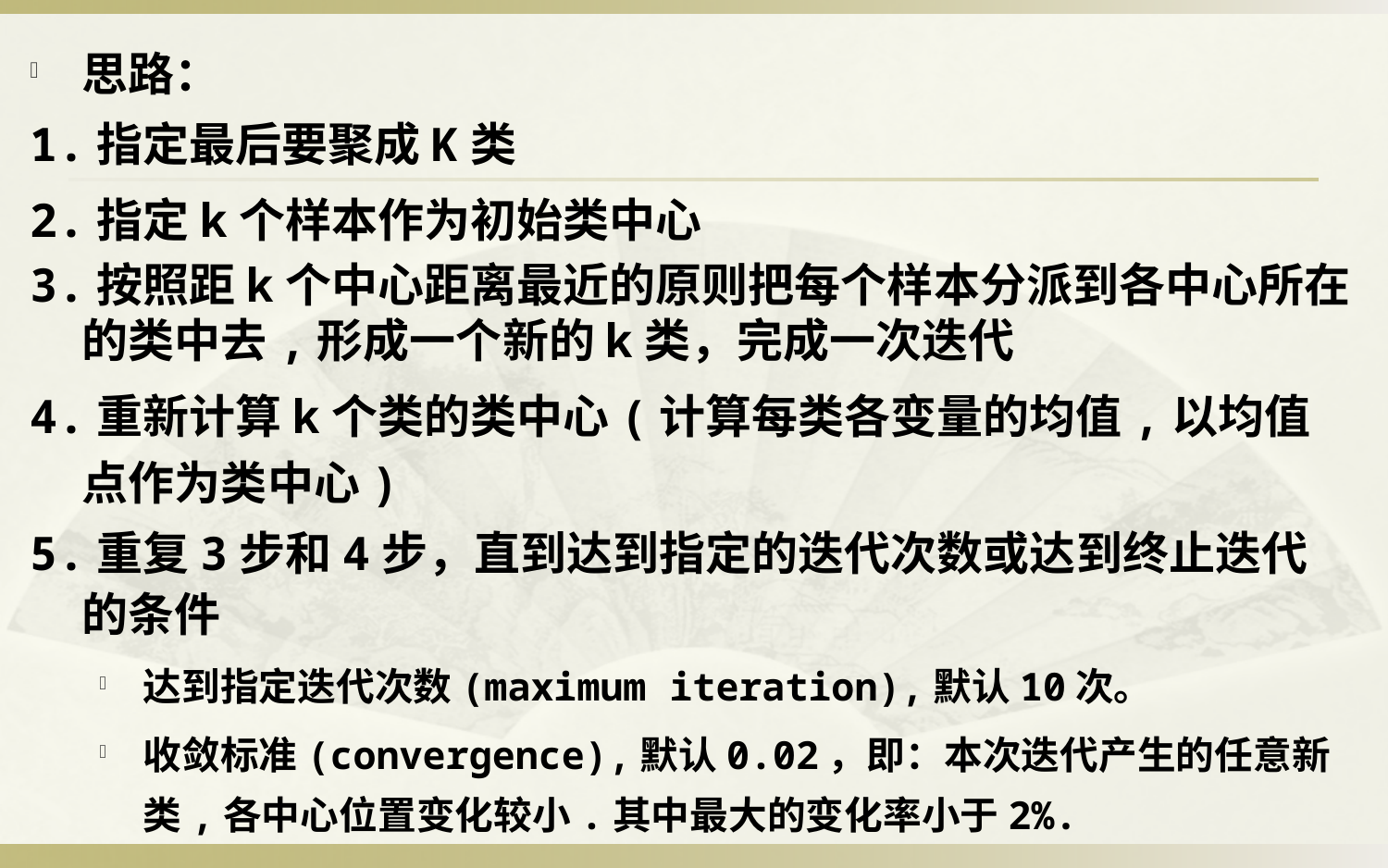

思路：
1.指定最后要聚成K类
2.指定k个样本作为初始类中心
3.按照距k个中心距离最近的原则把每个样本分派到各中心所在的类中去,形成一个新的k类，完成一次迭代
4.重新计算k个类的类中心(计算每类各变量的均值,以均值点作为类中心)
5.重复3步和4步，直到达到指定的迭代次数或达到终止迭代的条件
达到指定迭代次数(maximum iteration),默认10次。
收敛标准(convergence),默认0.02，即：本次迭代产生的任意新类,各中心位置变化较小.其中最大的变化率小于2%.